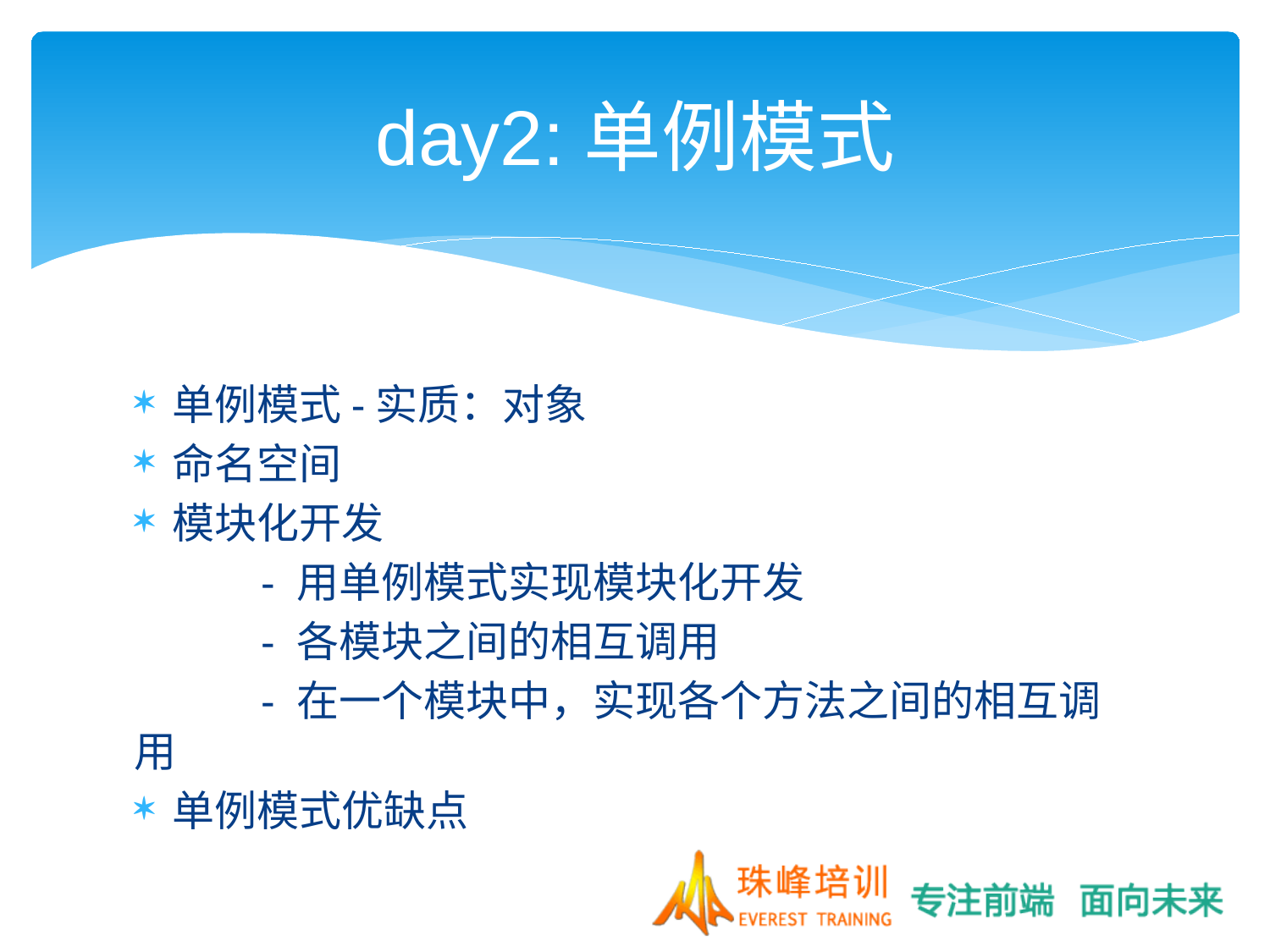

# day2:单例模式
单例模式-实质：对象
命名空间
模块化开发
	- 用单例模式实现模块化开发
	- 各模块之间的相互调用
  	- 在一个模块中，实现各个方法之间的相互调用
单例模式优缺点